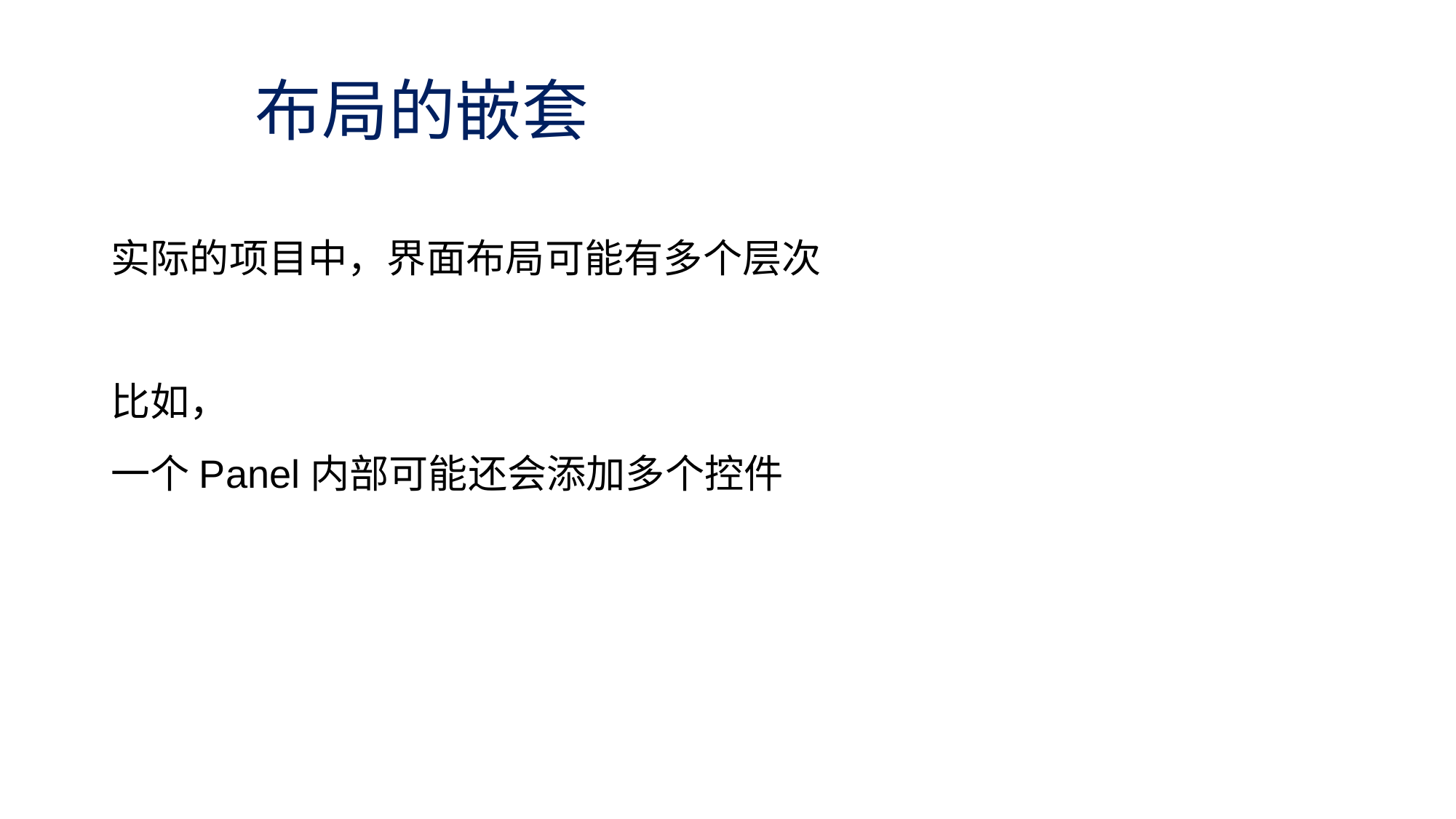

# 布局的嵌套
实际的项目中，界面布局可能有多个层次

比如，
一个Panel内部可能还会添加多个控件